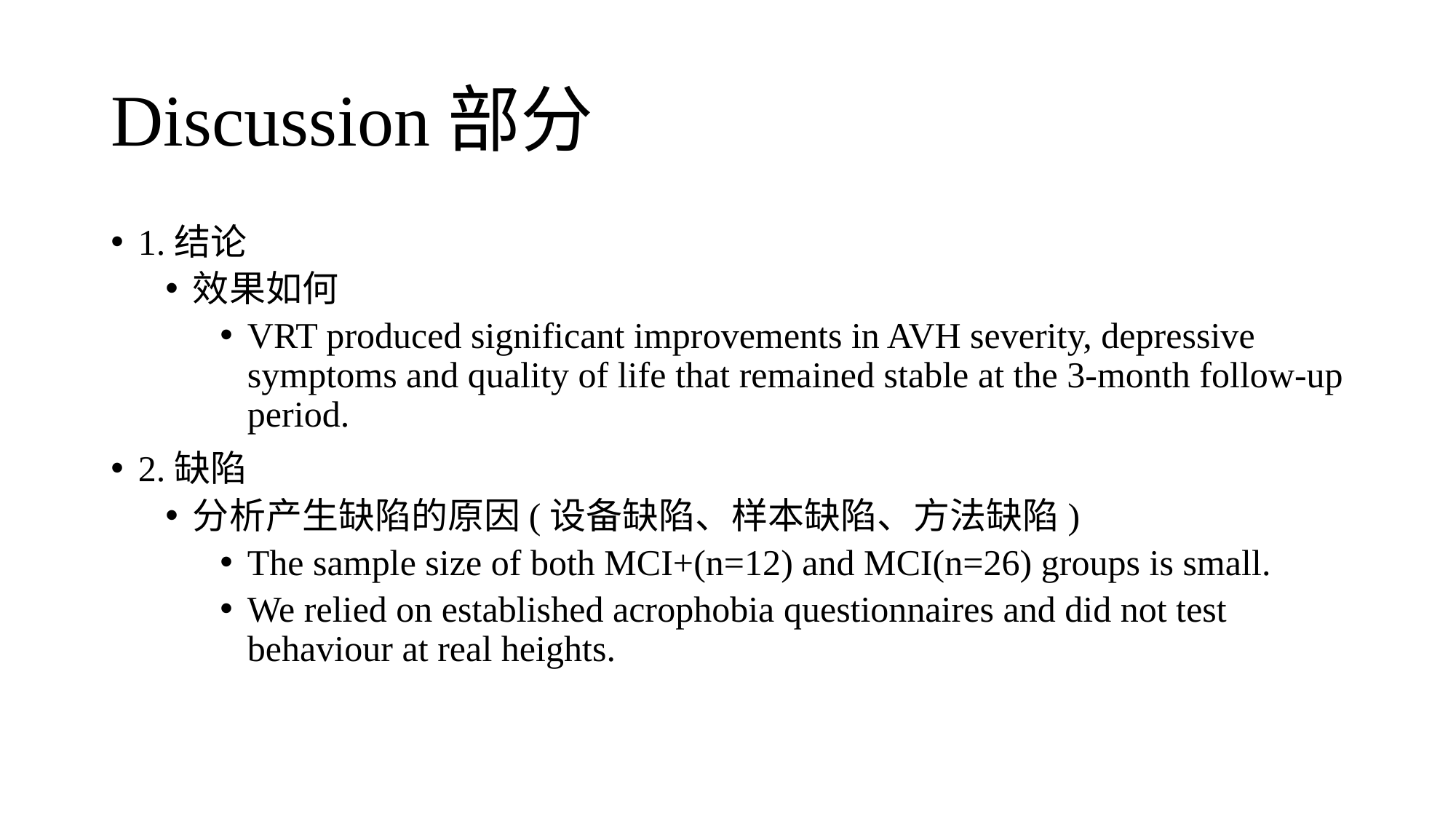

# Discussion部分
1.结论
效果如何
VRT produced significant improvements in AVH severity, depressive symptoms and quality of life that remained stable at the 3-month follow-up period.
2.缺陷
分析产生缺陷的原因(设备缺陷、样本缺陷、方法缺陷)
The sample size of both MCI+(n=12) and MCI(n=26) groups is small.
We relied on established acrophobia questionnaires and did not test behaviour at real heights.